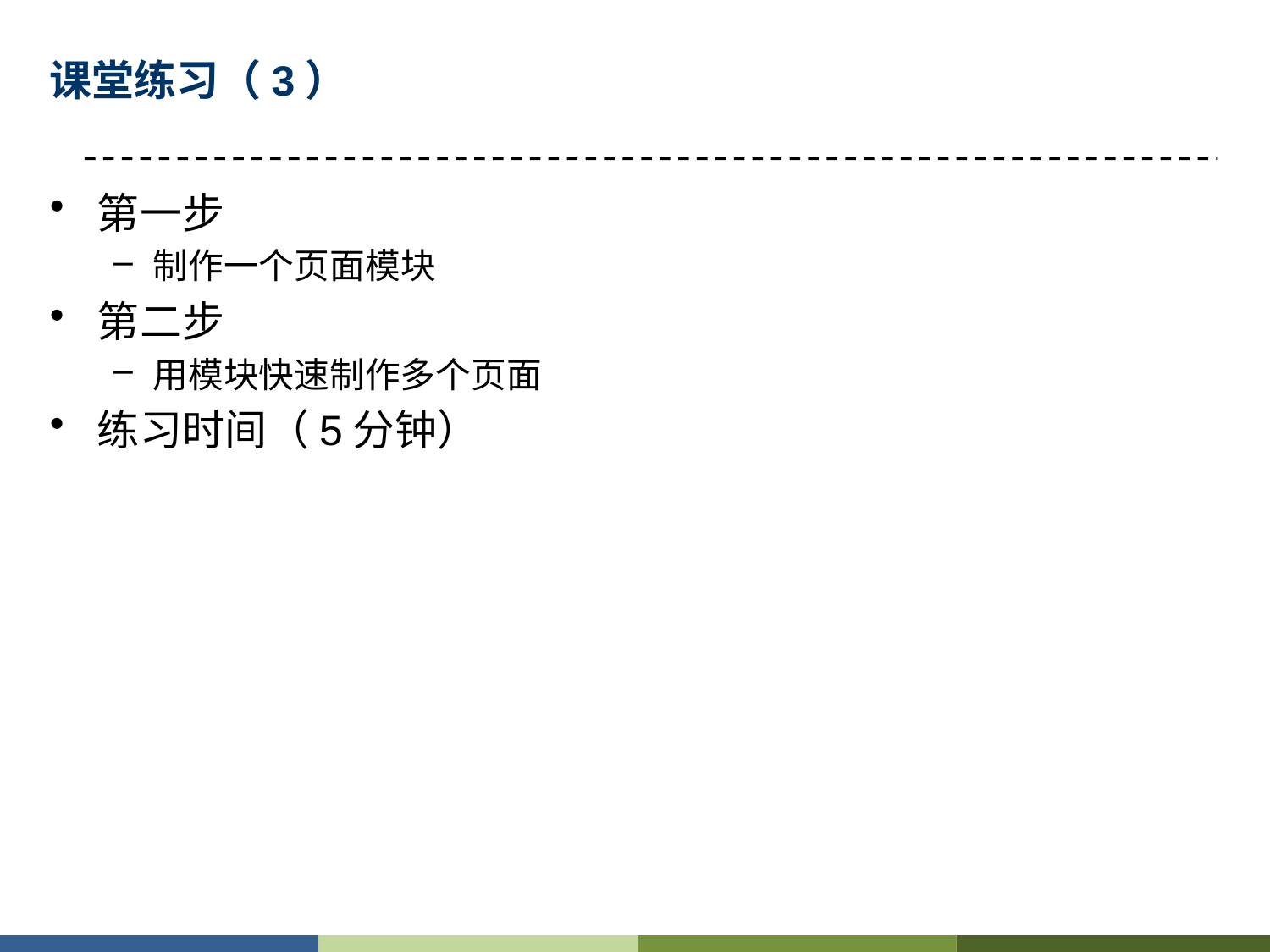

# 课堂练习（3）
第一步
制作一个页面模块
第二步
用模块快速制作多个页面
练习时间（5分钟）